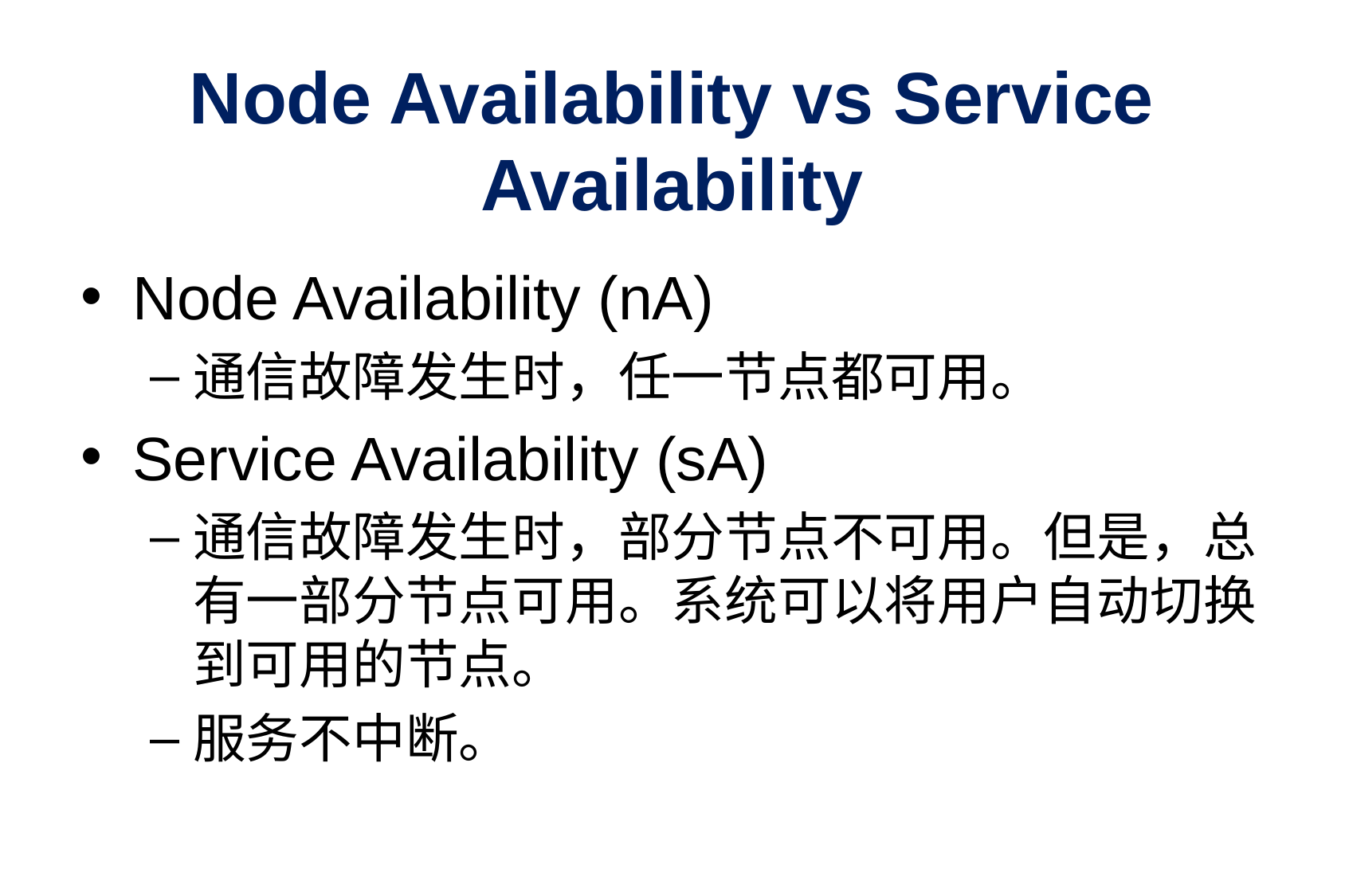

# Node Availability vs Service Availability
Node Availability (nA)
通信故障发生时，任一节点都可用。
Service Availability (sA)
通信故障发生时，部分节点不可用。但是，总有一部分节点可用。系统可以将用户自动切换到可用的节点。
服务不中断。